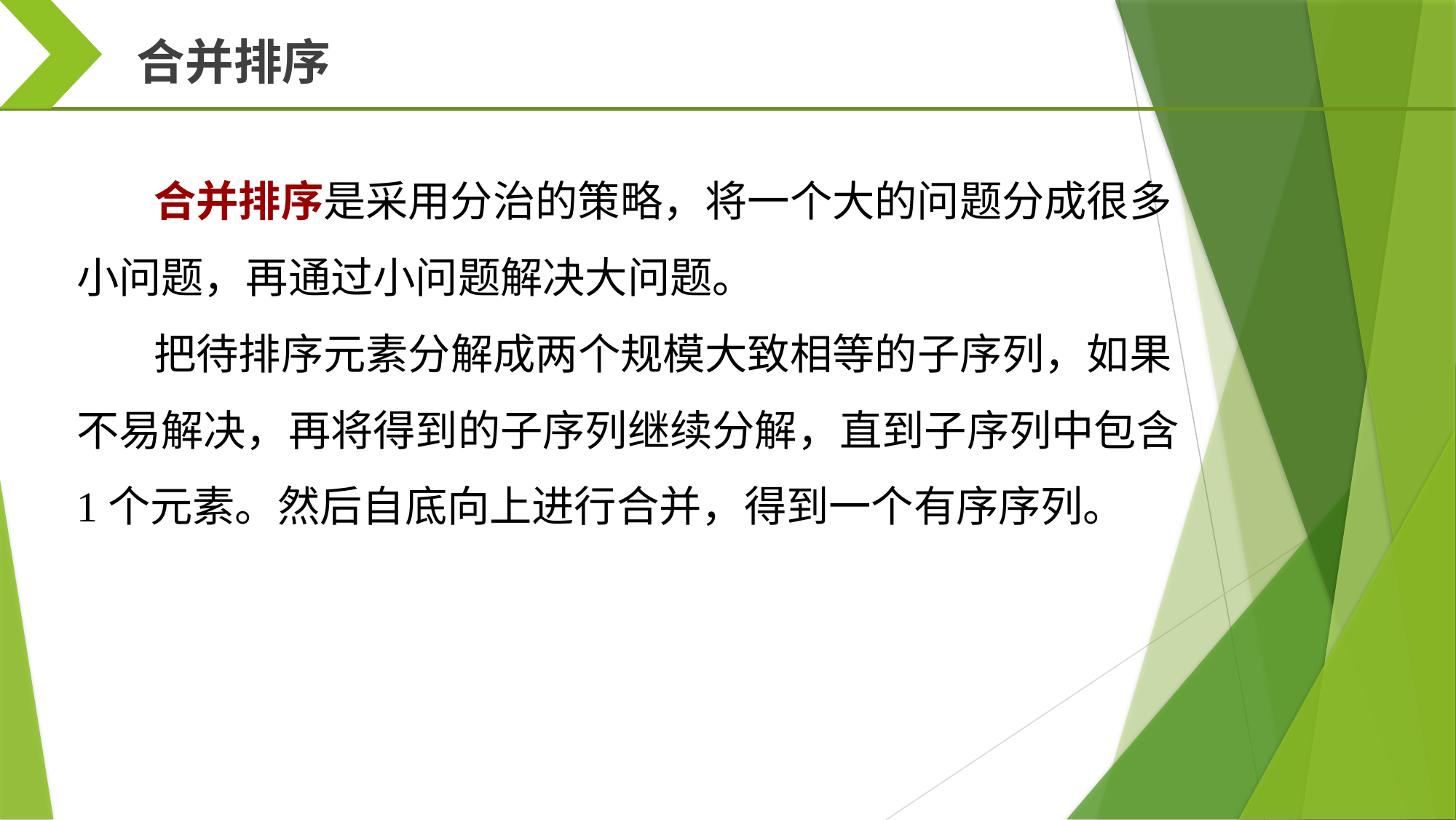

合并排序
合并排序是采用分治的策略，将一个大的问题分成很多小问题，再通过小问题解决大问题。
把待排序元素分解成两个规模大致相等的子序列，如果不易解决，再将得到的子序列继续分解，直到子序列中包含1个元素。然后自底向上进行合并，得到一个有序序列。